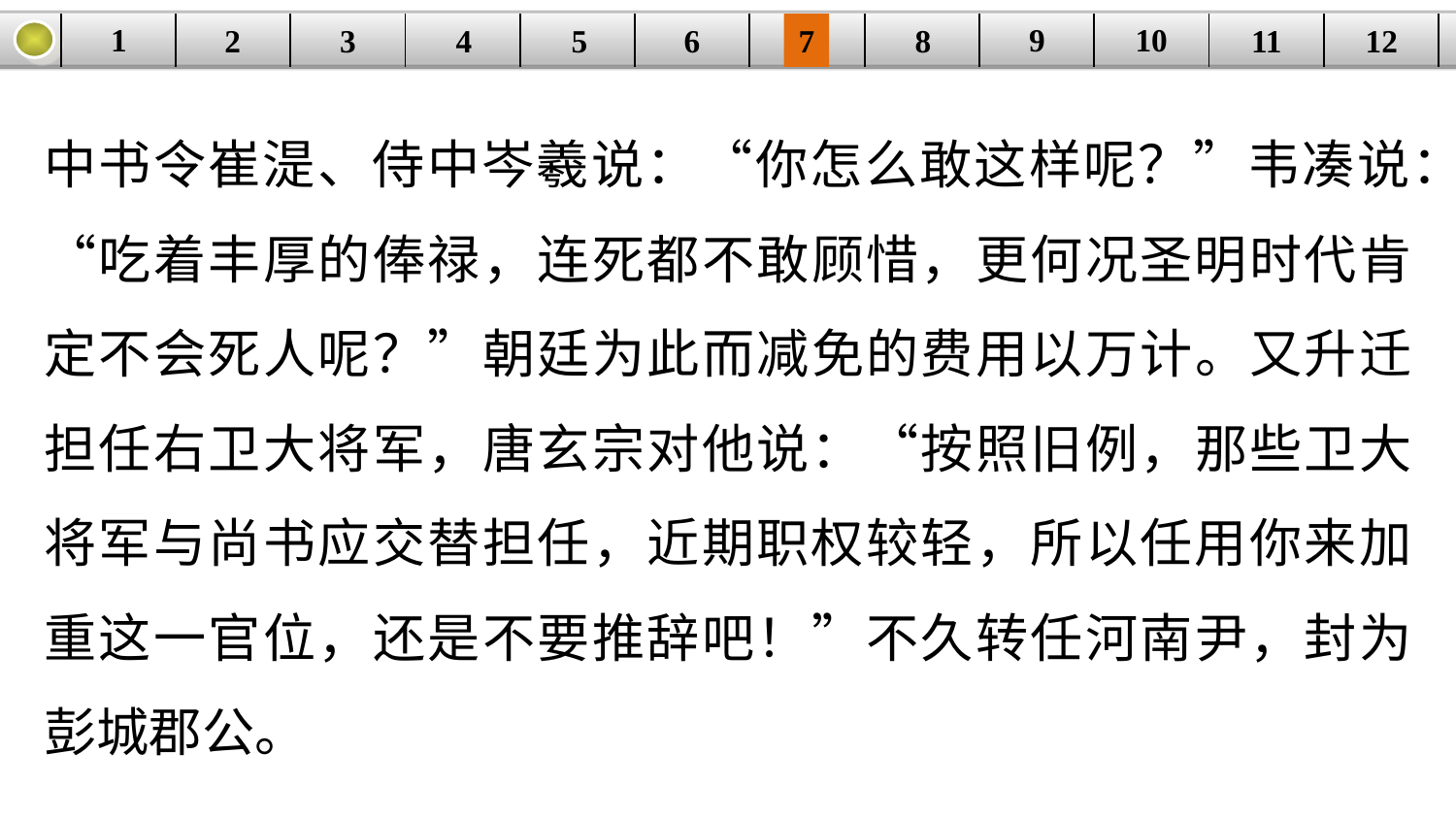

9
10
1
3
4
5
6
8
11
2
12
|  |  |  |  |  |  |  |  |  |  |  |  |
| --- | --- | --- | --- | --- | --- | --- | --- | --- | --- | --- | --- |
7

中书令崔湜、侍中岑羲说：“你怎么敢这样呢？”韦凑说：“吃着丰厚的俸禄，连死都不敢顾惜，更何况圣明时代肯定不会死人呢？”朝廷为此而减免的费用以万计。又升迁担任右卫大将军，唐玄宗对他说：“按照旧例，那些卫大将军与尚书应交替担任，近期职权较轻，所以任用你来加重这一官位，还是不要推辞吧！”不久转任河南尹，封为彭城郡公。